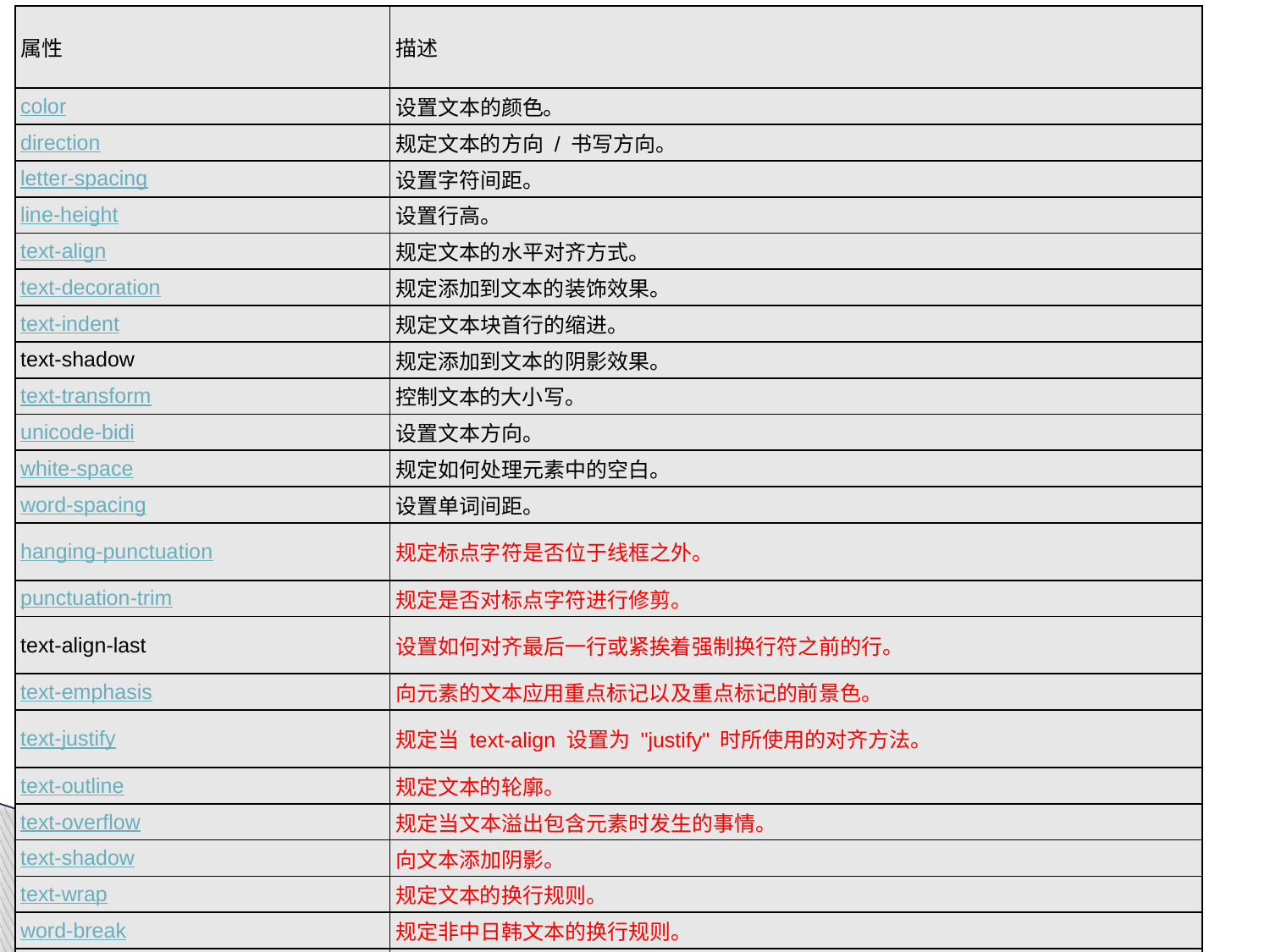

| 属性 | 描述 |
| --- | --- |
| color | 设置文本的颜色。 |
| direction | 规定文本的方向 / 书写方向。 |
| letter-spacing | 设置字符间距。 |
| line-height | 设置行高。 |
| text-align | 规定文本的水平对齐方式。 |
| text-decoration | 规定添加到文本的装饰效果。 |
| text-indent | 规定文本块首行的缩进。 |
| text-shadow | 规定添加到文本的阴影效果。 |
| text-transform | 控制文本的大小写。 |
| unicode-bidi | 设置文本方向。 |
| white-space | 规定如何处理元素中的空白。 |
| word-spacing | 设置单词间距。 |
| hanging-punctuation | 规定标点字符是否位于线框之外。 |
| punctuation-trim | 规定是否对标点字符进行修剪。 |
| text-align-last | 设置如何对齐最后一行或紧挨着强制换行符之前的行。 |
| text-emphasis | 向元素的文本应用重点标记以及重点标记的前景色。 |
| text-justify | 规定当 text-align 设置为 "justify" 时所使用的对齐方法。 |
| text-outline | 规定文本的轮廓。 |
| text-overflow | 规定当文本溢出包含元素时发生的事情。 |
| text-shadow | 向文本添加阴影。 |
| text-wrap | 规定文本的换行规则。 |
| word-break | 规定非中日韩文本的换行规则。 |
| word-wrap | 允许对长的不可分割的单词进行分割并换行到下一行。 |